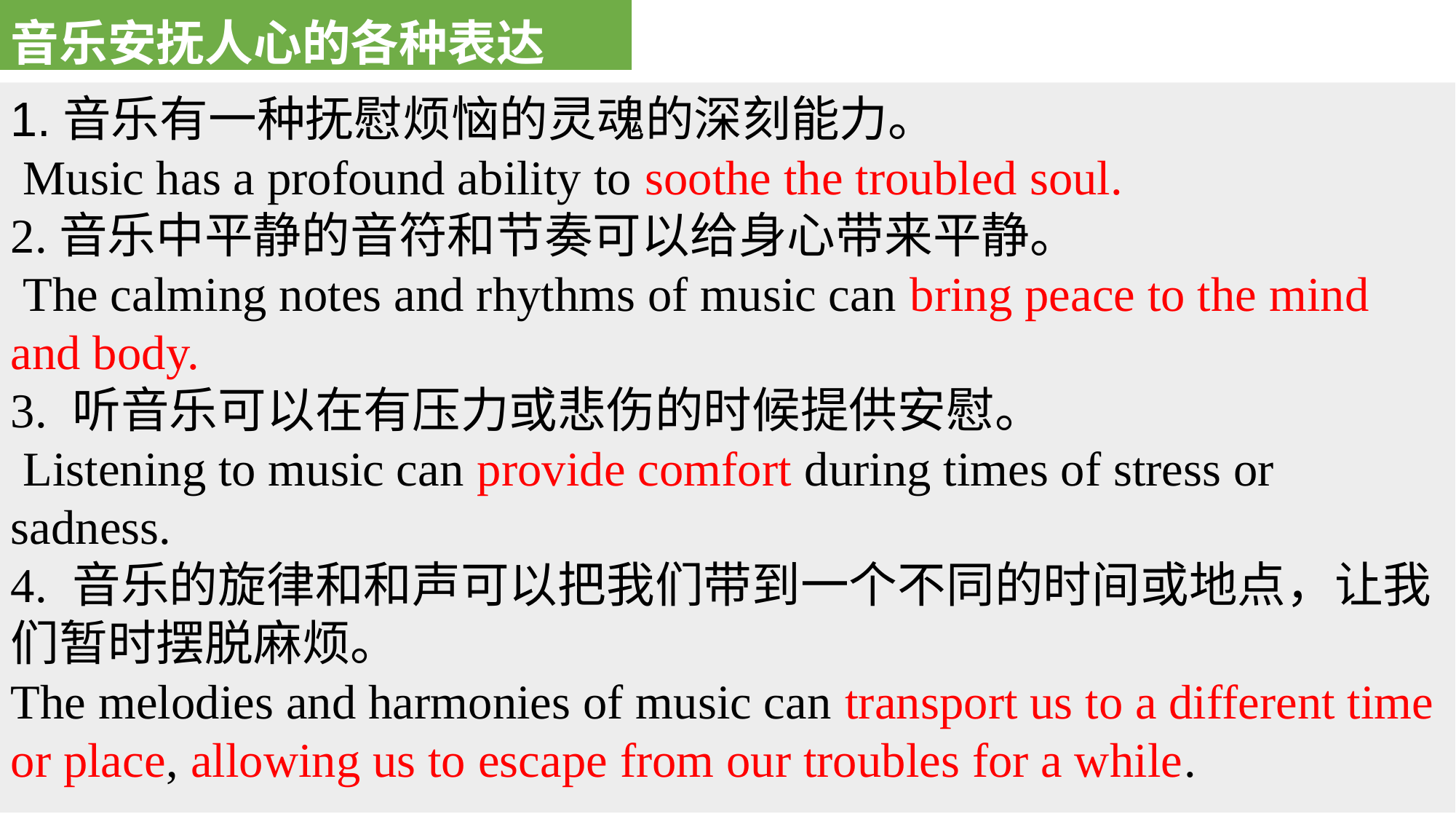

音乐安抚人心的各种表达

1.音乐有一种抚慰烦恼的灵魂的深刻能力。
 Music has a profound ability to soothe the troubled soul.
2.音乐中平静的音符和节奏可以给身心带来平静。
 The calming notes and rhythms of music can bring peace to the mind and body.
3. 听音乐可以在有压力或悲伤的时候提供安慰。
 Listening to music can provide comfort during times of stress or sadness.
4. 音乐的旋律和和声可以把我们带到一个不同的时间或地点，让我们暂时摆脱麻烦。
The melodies and harmonies of music can transport us to a different time or place, allowing us to escape from our troubles for a while.